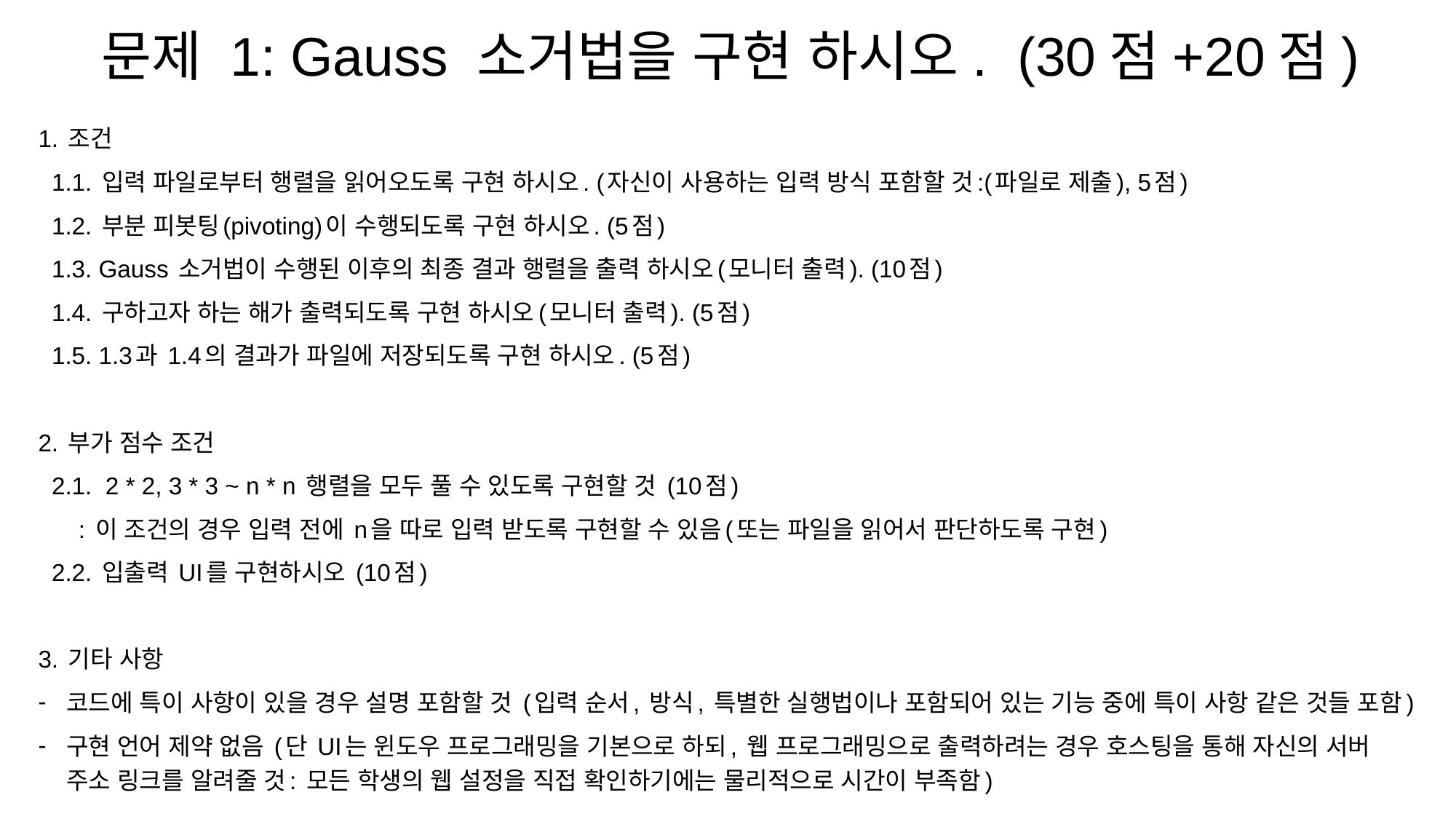

# 문제 1: Gauss 소거법을 구현 하시오.  (30점+20점)
1. 조건
  1.1. 입력 파일로부터 행렬을 읽어오도록 구현 하시오. (자신이 사용하는 입력 방식 포함할 것:(파일로 제출), 5점)
  1.2. 부분 피봇팅(pivoting)이 수행되도록 구현 하시오. (5점)
  1.3. Gauss 소거법이 수행된 이후의 최종 결과 행렬을 출력 하시오(모니터 출력). (10점)
  1.4. 구하고자 하는 해가 출력되도록 구현 하시오(모니터 출력). (5점)
  1.5. 1.3과 1.4의 결과가 파일에 저장되도록 구현 하시오. (5점)

2. 부가 점수 조건
  2.1.  2 * 2, 3 * 3 ~ n * n 행렬을 모두 풀 수 있도록 구현할 것 (10점)
      : 이 조건의 경우 입력 전에 n을 따로 입력 받도록 구현할 수 있음(또는 파일을 읽어서 판단하도록 구현)
  2.2. 입출력 UI를 구현하시오 (10점)

3. 기타 사항
코드에 특이 사항이 있을 경우 설명 포함할 것 (입력 순서, 방식, 특별한 실행법이나 포함되어 있는 기능 중에 특이 사항 같은 것들 포함)
구현 언어 제약 없음 (단 UI는 윈도우 프로그래밍을 기본으로 하되, 웹 프로그래밍으로 출력하려는 경우 호스팅을 통해 자신의 서버 주소 링크를 알려줄 것: 모든 학생의 웹 설정을 직접 확인하기에는 물리적으로 시간이 부족함)